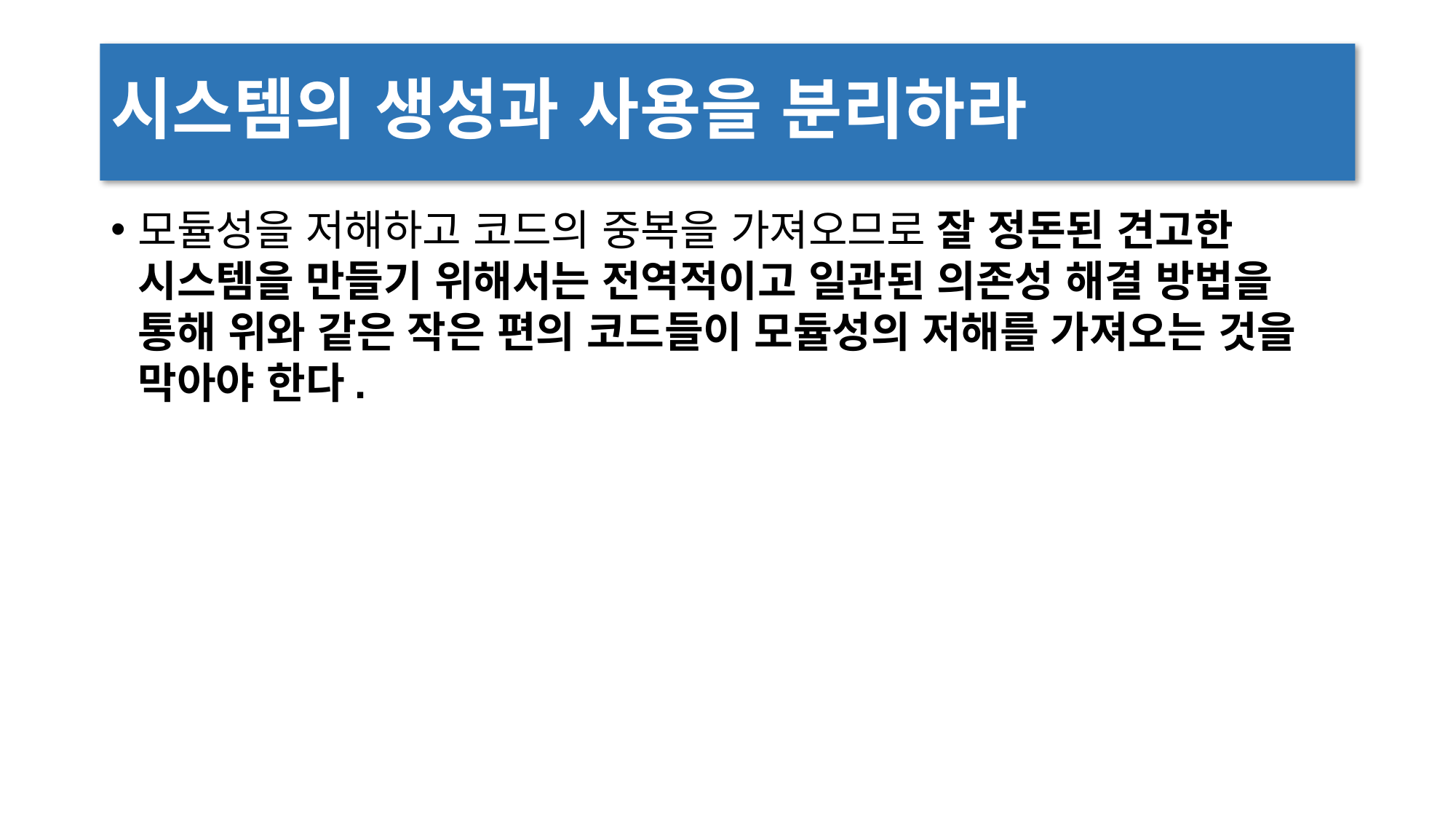

# 시스템의 생성과 사용을 분리하라
모듈성을 저해하고 코드의 중복을 가져오므로 잘 정돈된 견고한 시스템을 만들기 위해서는 전역적이고 일관된 의존성 해결 방법을 통해 위와 같은 작은 편의 코드들이 모듈성의 저해를 가져오는 것을 막아야 한다.